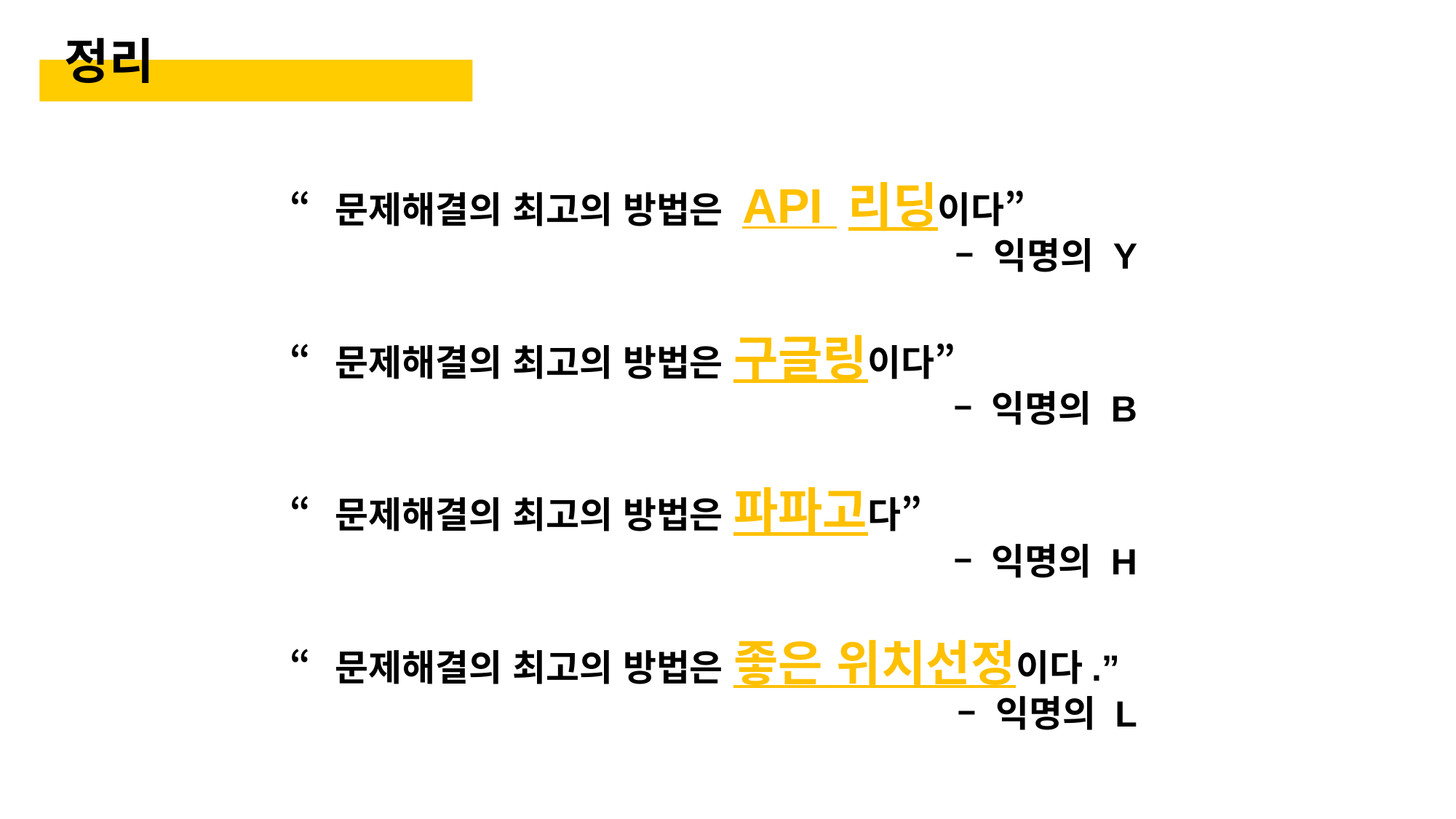

정리

“문제해결의 최고의 방법은 API 리딩이다”
 					– 익명의 Y
“문제해결의 최고의 방법은 구글링이다”
 	– 익명의 B
“문제해결의 최고의 방법은 파파고다”
 						– 익명의 H
“문제해결의 최고의 방법은 좋은 위치선정이다.”
 						– 익명의 L